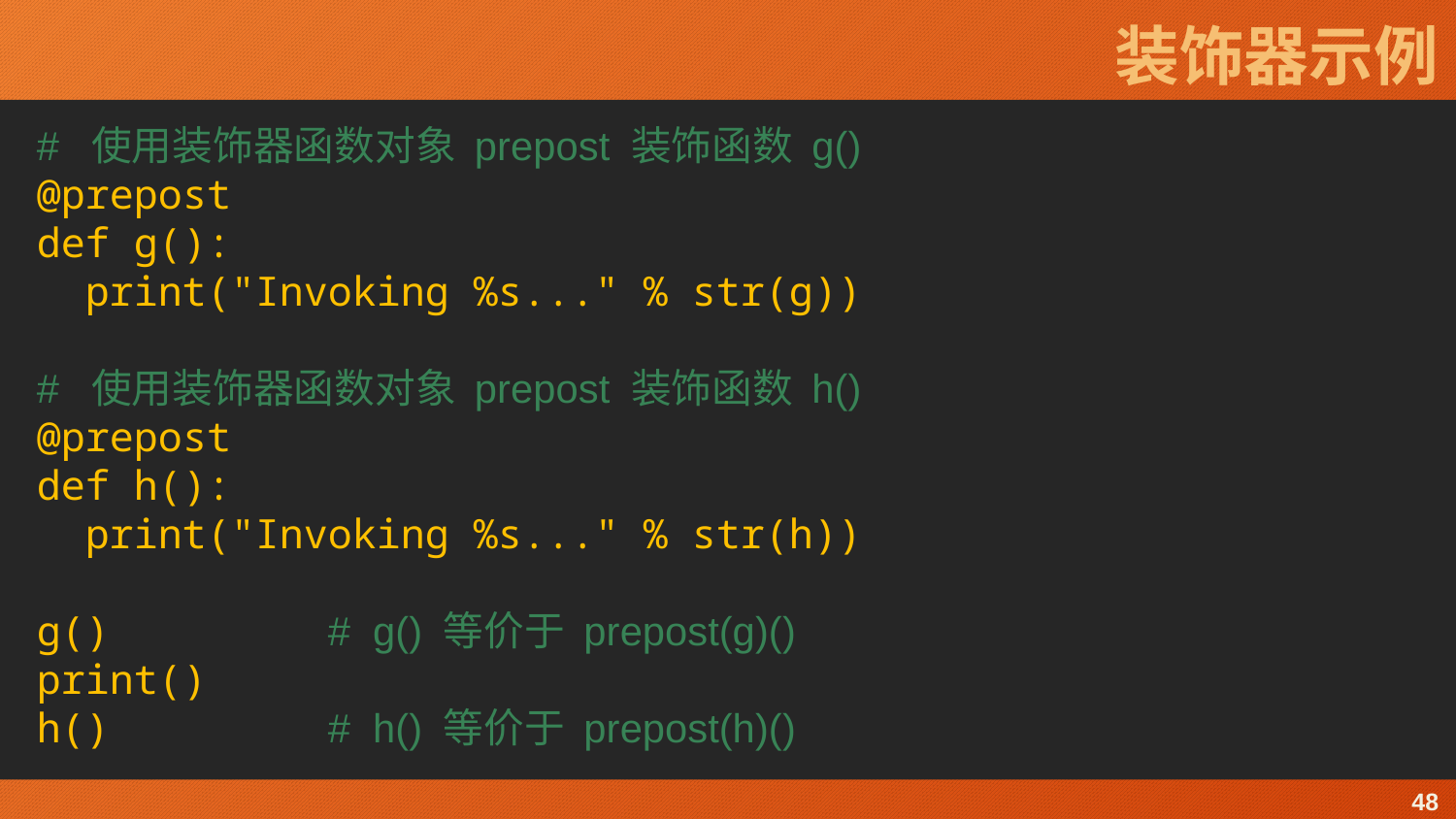

# 装饰器示例
#  使用装饰器函数对象 prepost 装饰函数 g()
@prepost
def g():
  print("Invoking %s..." % str(g))

#  使用装饰器函数对象 prepost 装饰函数 h()
@prepost
def h():
  print("Invoking %s..." % str(h))

g()		#  g() 等价于 prepost(g)()
print()
h()		#  h() 等价于 prepost(h)()
48